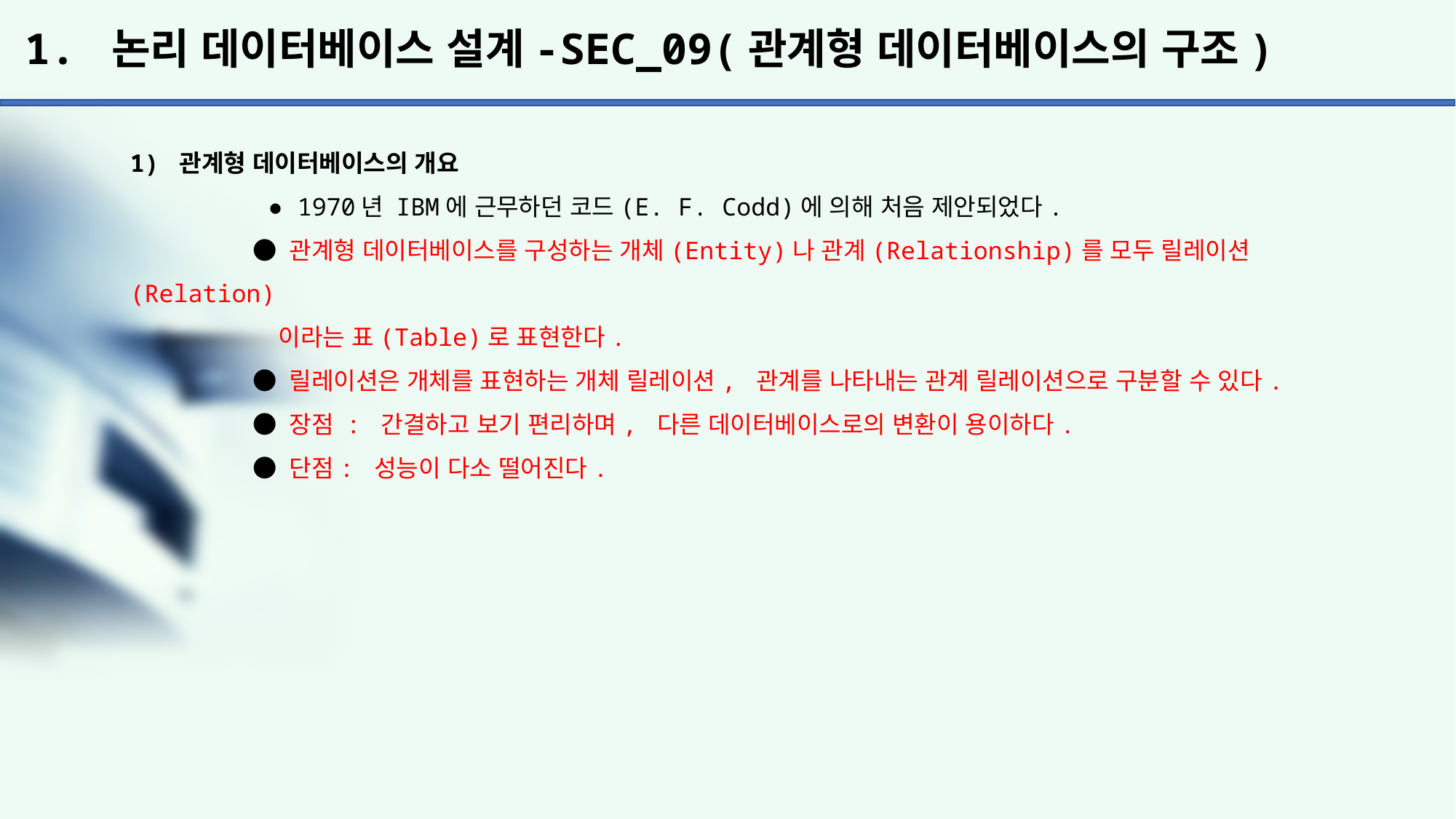

# 1. 논리 데이터베이스 설계-SEC_09(관계형 데이터베이스의 구조)
1) 관계형 데이터베이스의 개요
	  ● 1970년 IBM에 근무하던 코드(E. F. Codd)에 의해 처음 제안되었다.
	  ● 관계형 데이터베이스를 구성하는 개체(Entity)나 관계(Relationship)를 모두 릴레이션(Relation)
	     이라는 표(Table)로 표현한다.
	  ● 릴레이션은 개체를 표현하는 개체 릴레이션, 관계를 나타내는 관계 릴레이션으로 구분할 수 있다.
	  ● 장점 : 간결하고 보기 편리하며, 다른 데이터베이스로의 변환이 용이하다.
	  ● 단점: 성능이 다소 떨어진다.